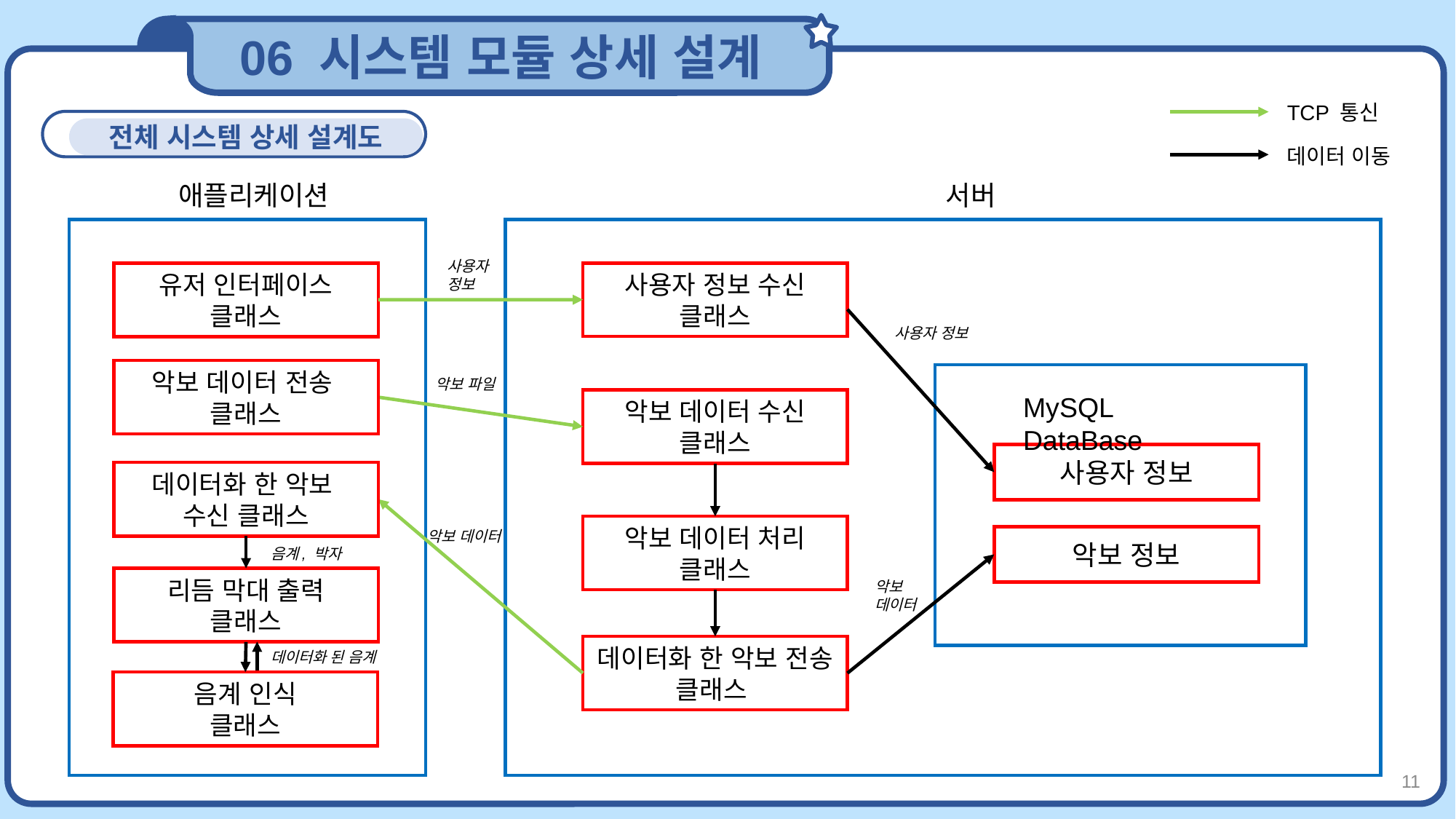

06 시스템 모듈 상세 설계

TCP 통신
CONTENTS
전체 시스템 상세 설계도
데이터 이동
애플리케이션
서버

사용자
정보
유저 인터페이스
클래스
사용자 정보 수신
클래스
사용자 정보
악보 데이터 전송
클래스

악보 파일
MySQL DataBase
악보 데이터 수신
클래스
사용자 정보
데이터화 한 악보
수신 클래스
악보 데이터 처리
클래스
악보 데이터
악보 정보
음계, 박자
리듬 막대 출력
클래스
악보
데이터
데이터화 한 악보 전송 클래스
데이터화 된 음계
음계 인식
클래스
11